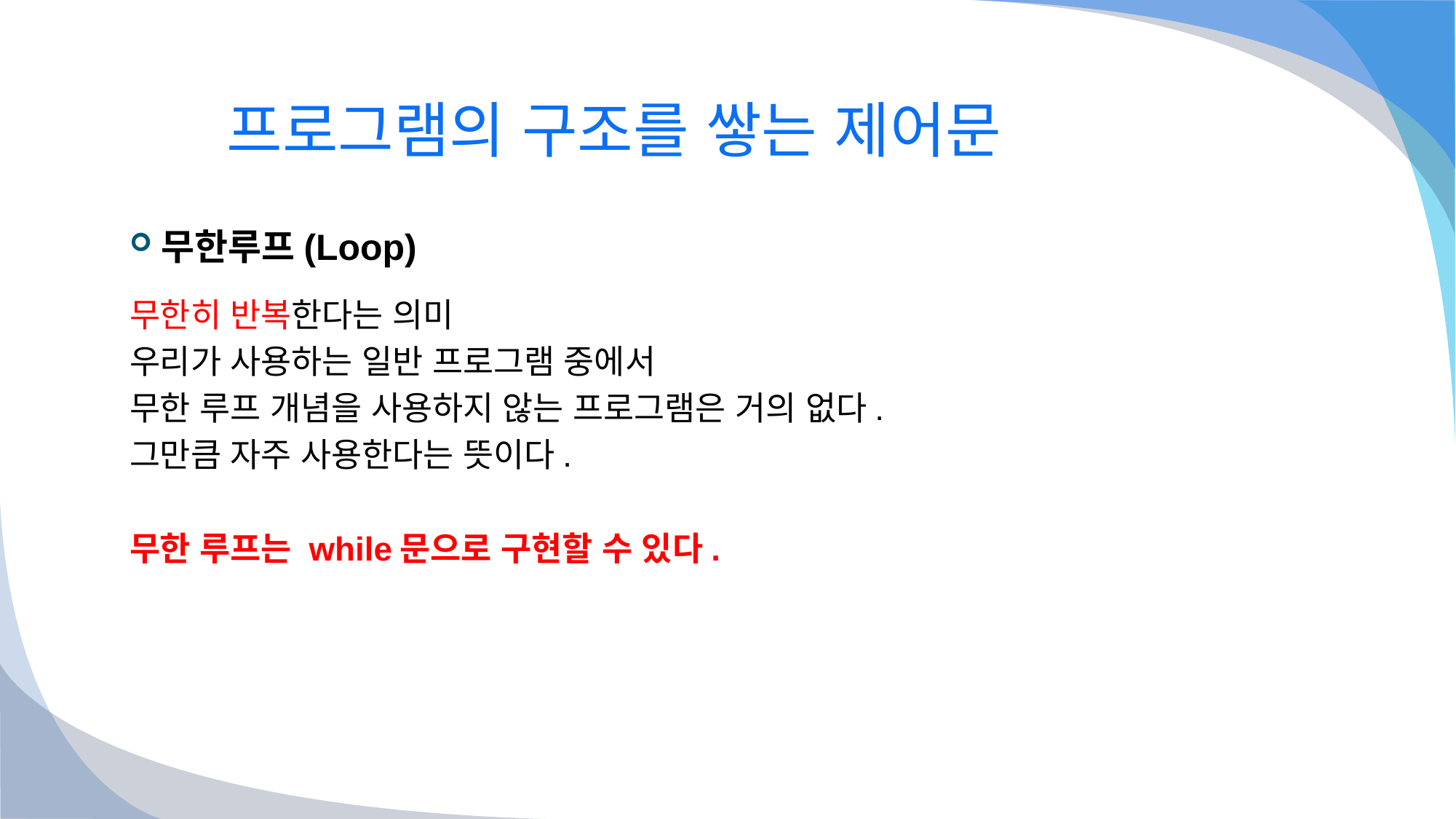

# 프로그램의 구조를 쌓는 제어문
무한루프(Loop)
무한히 반복한다는 의미
우리가 사용하는 일반 프로그램 중에서
무한 루프 개념을 사용하지 않는 프로그램은 거의 없다.
그만큼 자주 사용한다는 뜻이다.

무한 루프는 while문으로 구현할 수 있다.